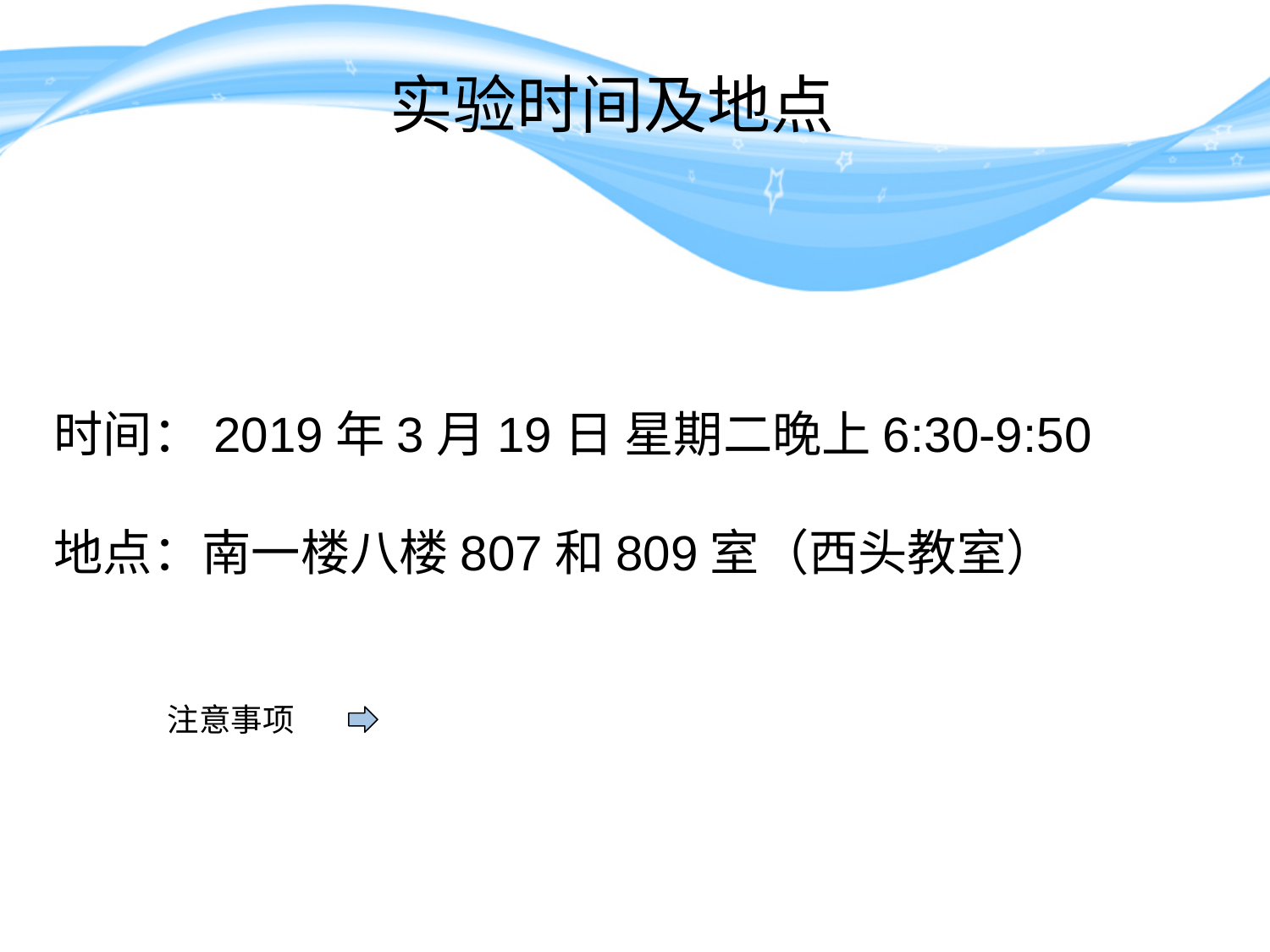

实验时间及地点
时间：2019年3月19日 星期二晚上6:30-9:50

地点：南一楼八楼807和809室（西头教室）
注意事项